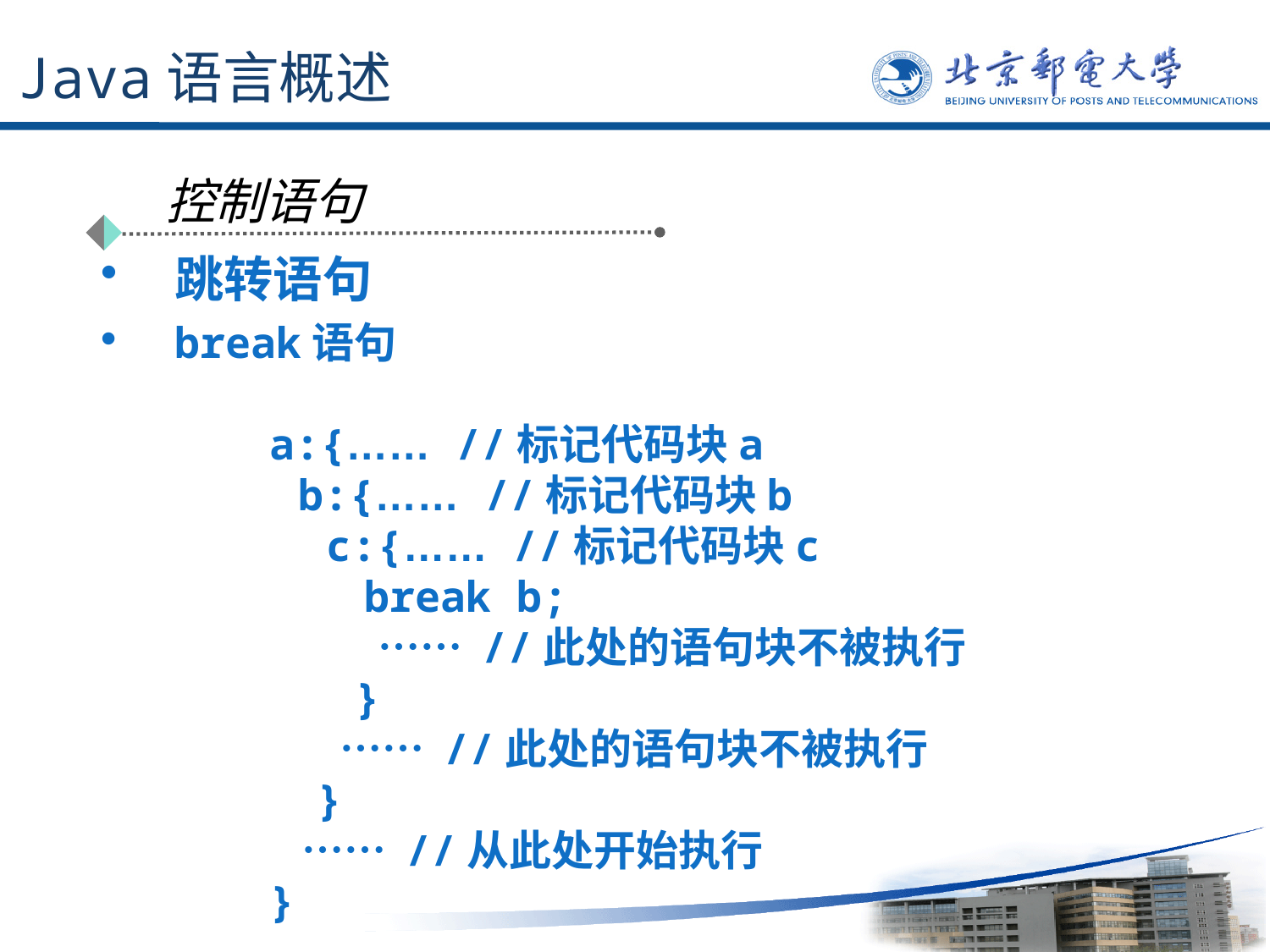

# Java语言概述

控制语句

跳转语句
break语句
　　a:{…… //标记代码块a
　　   b:{…… //标记代码块b
　　      c:{…… //标记代码块c
　　          break b;
　　　        …… //此处的语句块不被执行
　　         }
　　　    …… //此处的语句块不被执行
　　     }
　　　…… //从此处开始执行
　　}